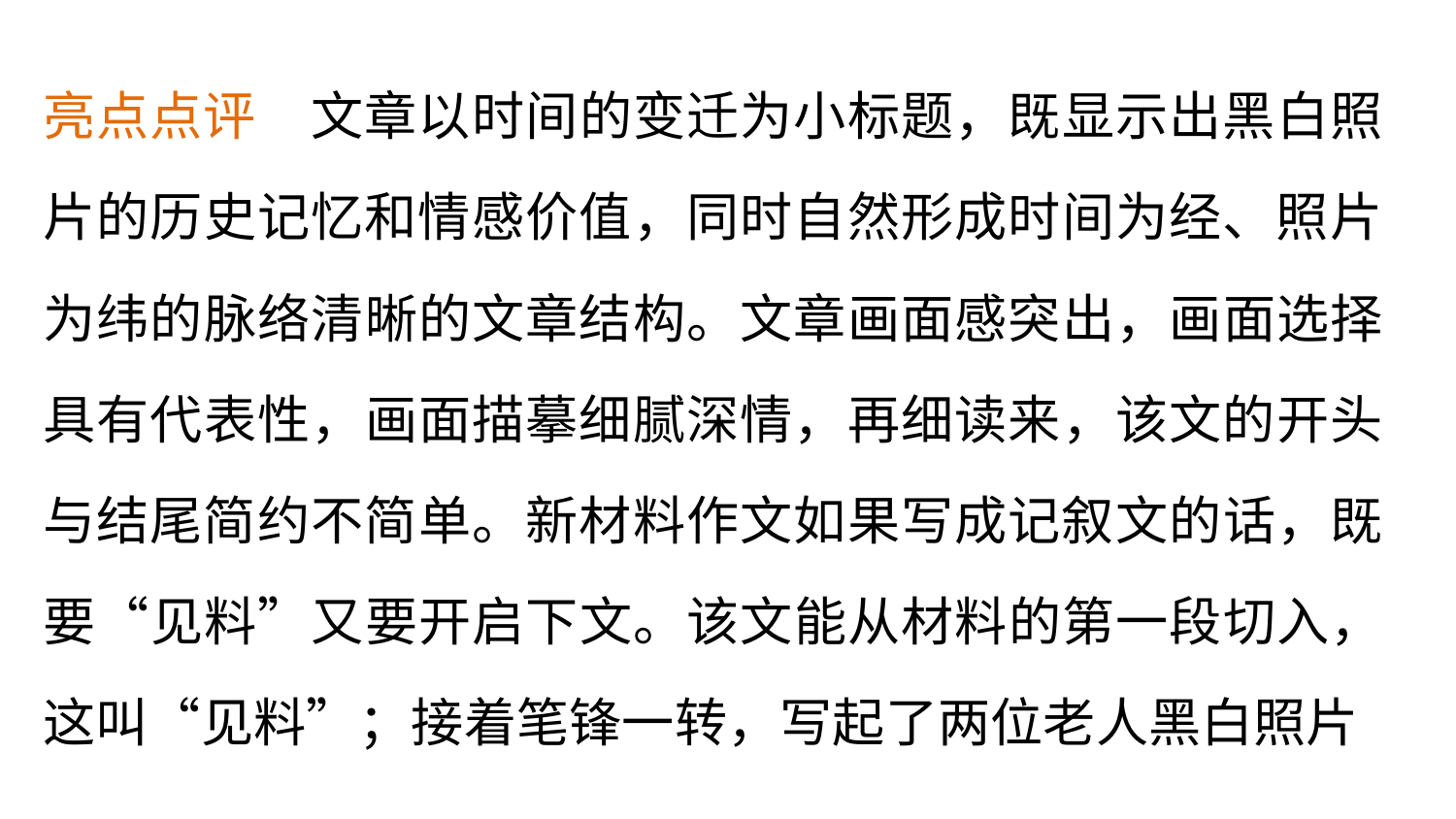

亮点点评　文章以时间的变迁为小标题，既显示出黑白照片的历史记忆和情感价值，同时自然形成时间为经、照片为纬的脉络清晰的文章结构。文章画面感突出，画面选择具有代表性，画面描摹细腻深情，再细读来，该文的开头与结尾简约不简单。新材料作文如果写成记叙文的话，既要“见料”又要开启下文。该文能从材料的第一段切入，这叫“见料”；接着笔锋一转，写起了两位老人黑白照片